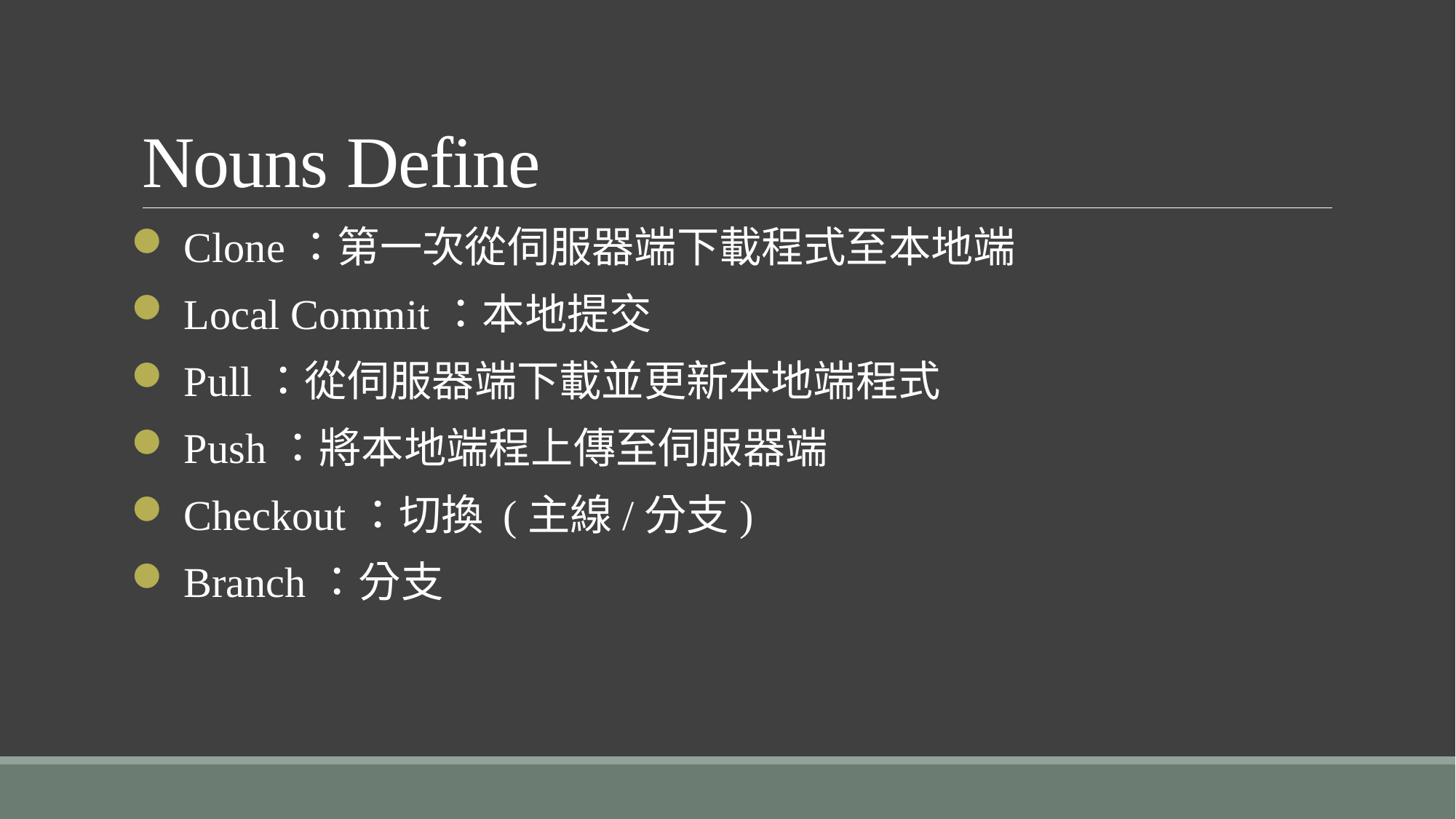

# Nouns Define
 Clone：第一次從伺服器端下載程式至本地端
 Local Commit：本地提交
 Pull：從伺服器端下載並更新本地端程式
 Push：將本地端程上傳至伺服器端
 Checkout：切換 (主線/分支)
 Branch：分支